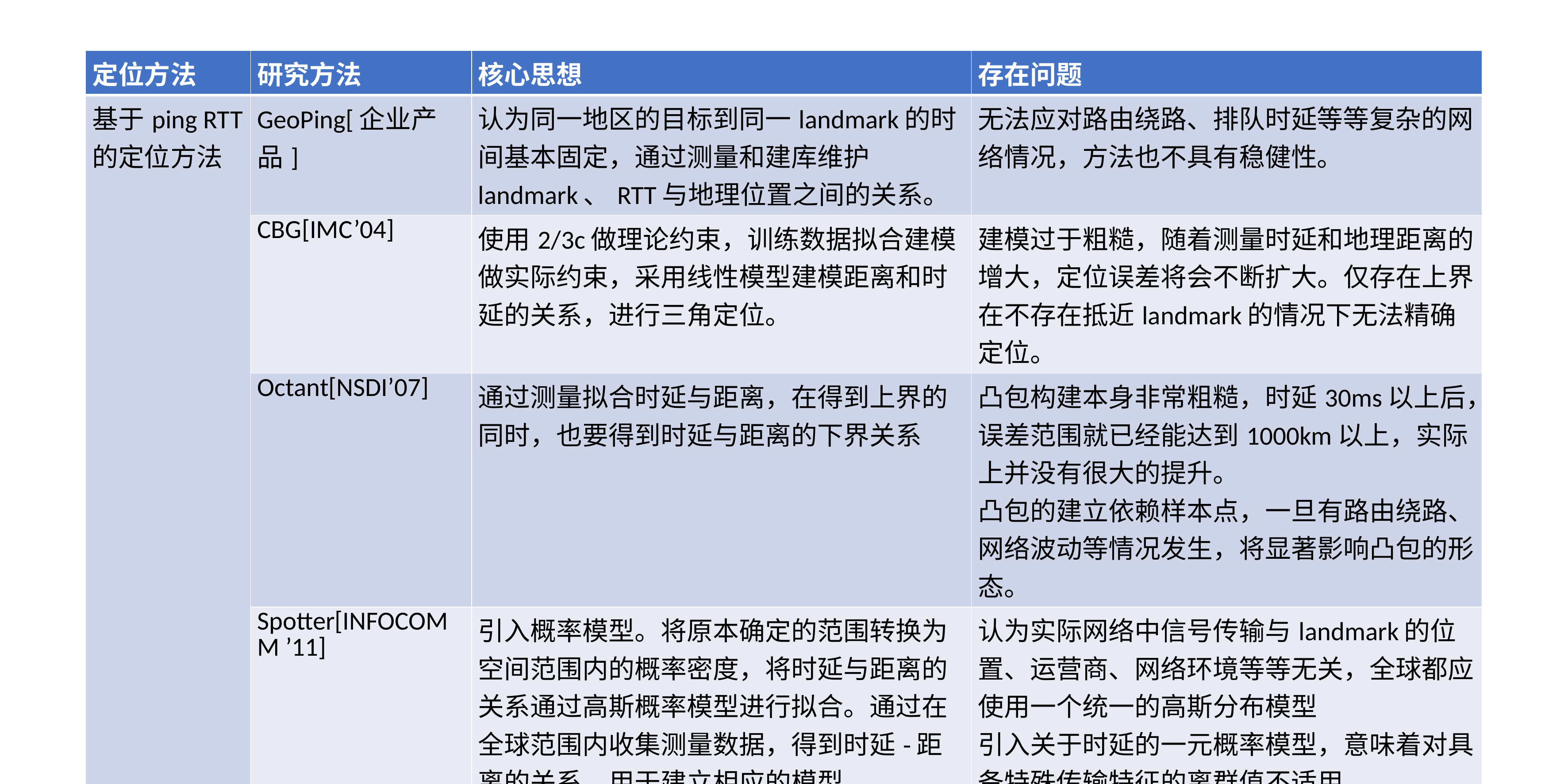

| 定位方法 | 研究方法 | 核心思想 | 存在问题 |
| --- | --- | --- | --- |
| 基于ping RTT的定位方法 | GeoPing[企业产品] | 认为同一地区的目标到同一landmark的时间基本固定，通过测量和建库维护landmark、RTT与地理位置之间的关系。 | 无法应对路由绕路、排队时延等等复杂的网络情况，方法也不具有稳健性。 |
|  | CBG[IMC’04] | 使用2/3c做理论约束，训练数据拟合建模做实际约束，采用线性模型建模距离和时延的关系，进行三角定位。 | 建模过于粗糙，随着测量时延和地理距离的增大，定位误差将会不断扩大。仅存在上界在不存在抵近landmark的情况下无法精确定位。 |
|  | Octant[NSDI’07] | 通过测量拟合时延与距离，在得到上界的同时，也要得到时延与距离的下界关系 | 凸包构建本身非常粗糙，时延30ms以上后，误差范围就已经能达到1000km以上，实际上并没有很大的提升。 凸包的建立依赖样本点，一旦有路由绕路、网络波动等情况发生，将显著影响凸包的形态。 |
|  | Spotter[INFOCOMM ’11] | 引入概率模型。将原本确定的范围转换为空间范围内的概率密度，将时延与距离的关系通过高斯概率模型进行拟合。通过在全球范围内收集测量数据，得到时延-距离的关系，用于建立相应的模型。 | 认为实际网络中信号传输与landmark的位置、运营商、网络环境等等无关，全球都应使用一个统一的高斯分布模型 引入关于时延的一元概率模型，意味着对具备特殊传输特征的离群值不适用。 |
|  |  |  |  |